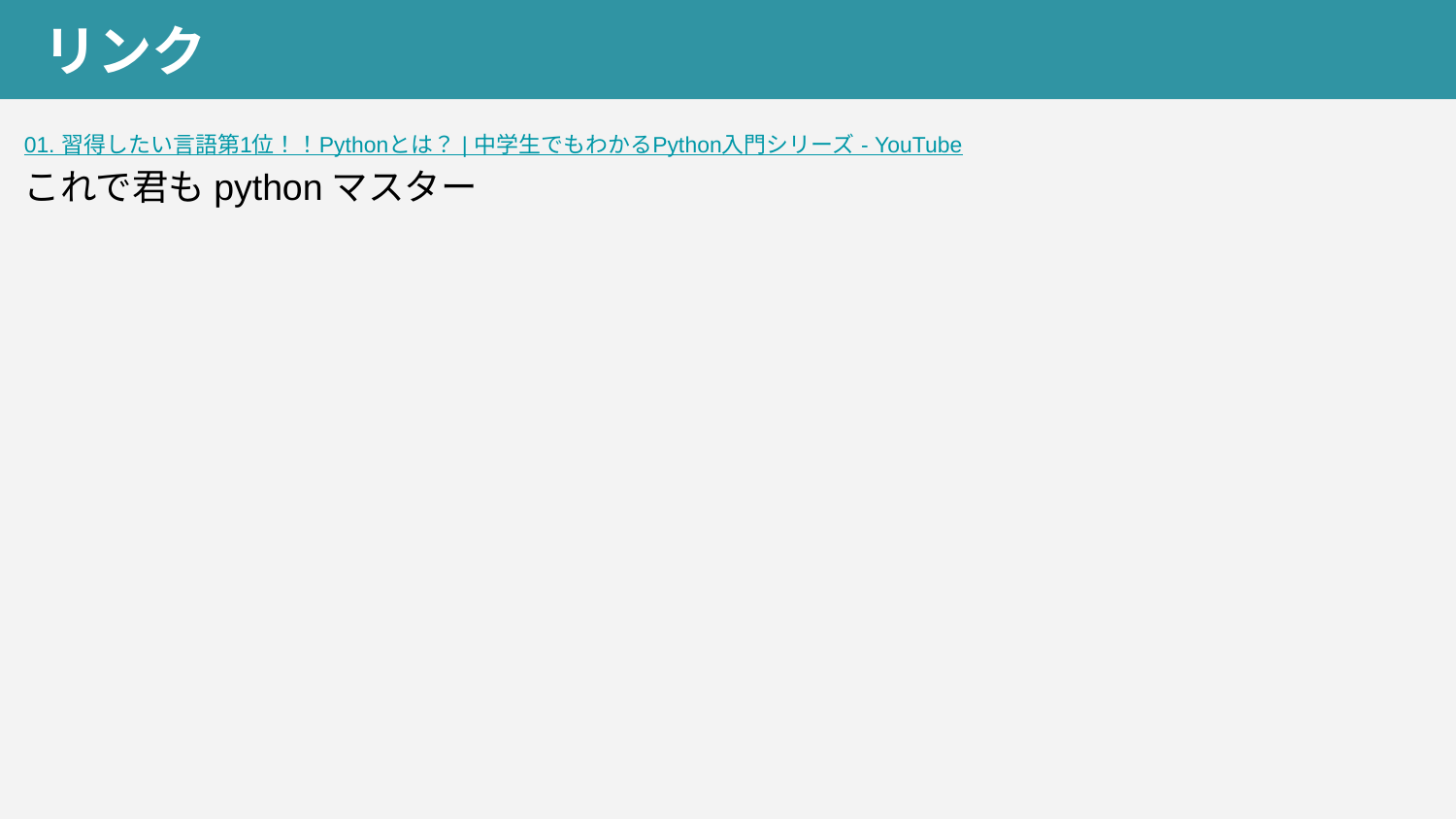

リンク
01. 習得したい言語第1位！！Pythonとは？ | 中学生でもわかるPython入門シリーズ - YouTube
これで君もpythonマスター